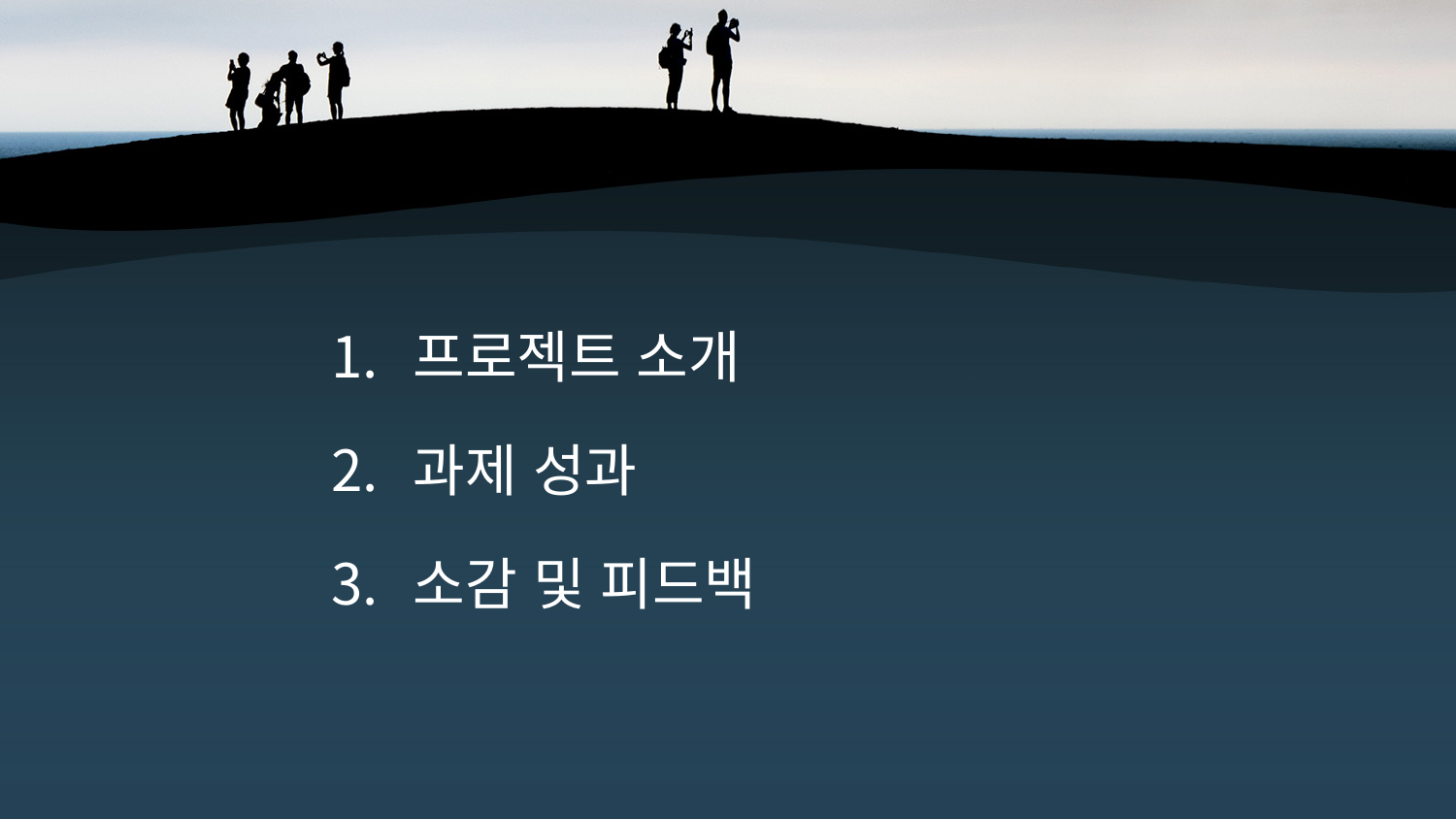

프로젝트 소개
과제 성과
소감 및 피드백